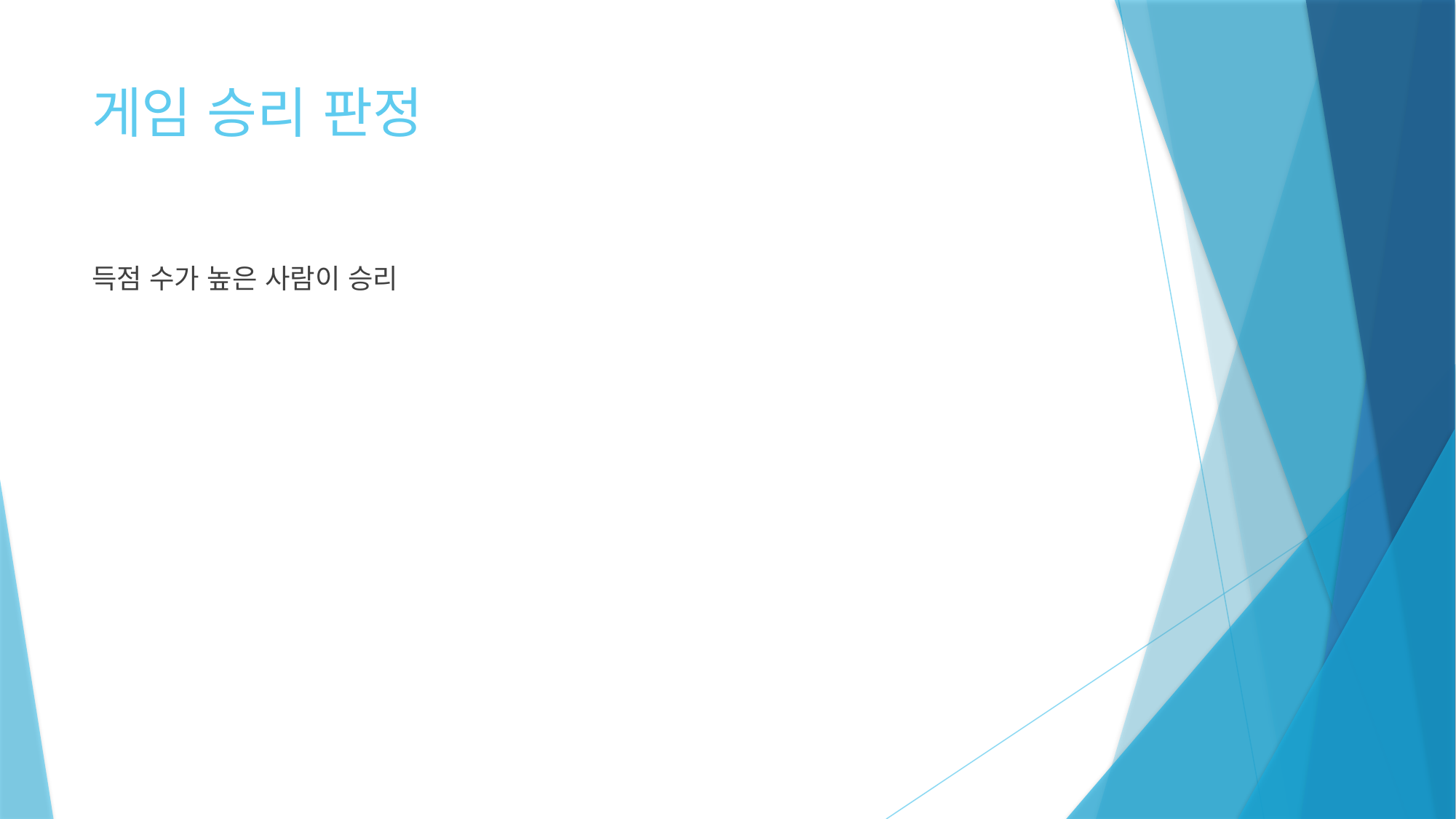

# 게임 승리 판정
득점 수가 높은 사람이 승리